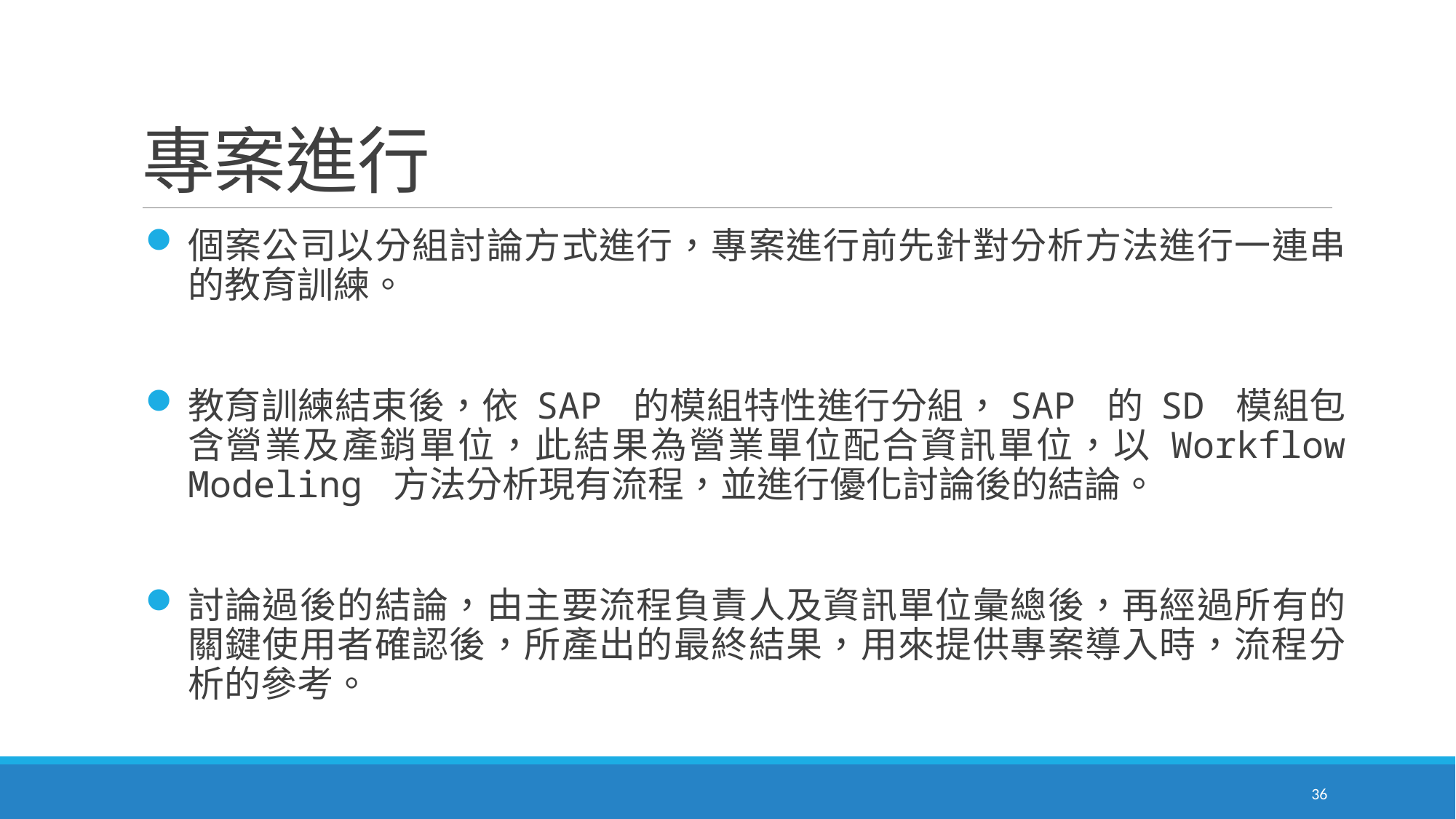

# 專案進行
個案公司以分組討論方式進行，專案進行前先針對分析方法進行一連串的教育訓練。

教育訓練結束後，依 SAP 的模組特性進行分組，SAP 的 SD 模組包含營業及產銷單位，此結果為營業單位配合資訊單位，以 Workflow Modeling 方法分析現有流程，並進行優化討論後的結論。

討論過後的結論，由主要流程負責人及資訊單位彙總後，再經過所有的關鍵使用者確認後，所產出的最終結果，用來提供專案導入時，流程分析的參考。
36